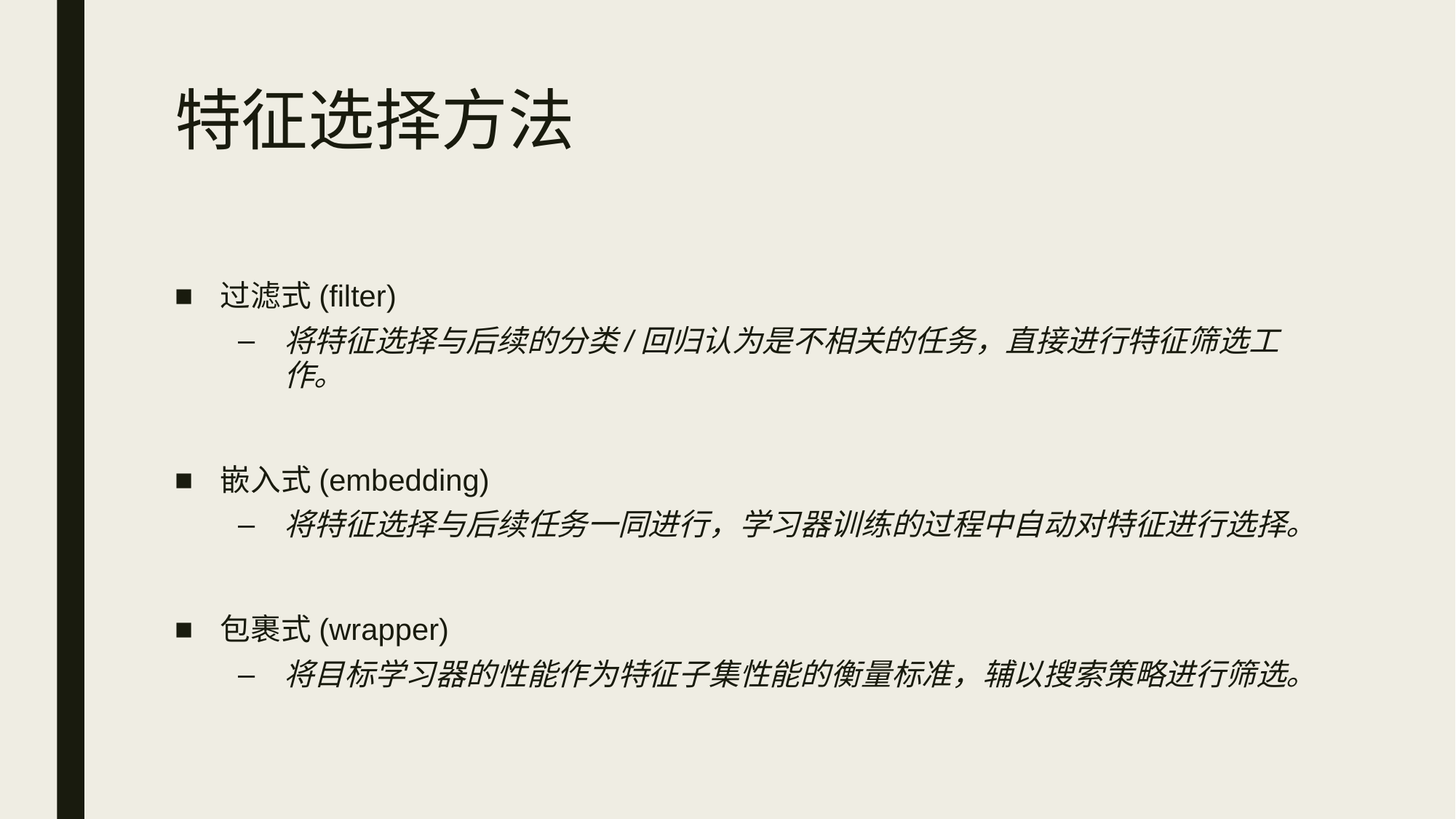

# 特征选择方法
过滤式(filter)
将特征选择与后续的分类/回归认为是不相关的任务，直接进行特征筛选工作。

嵌入式(embedding)
将特征选择与后续任务一同进行，学习器训练的过程中自动对特征进行选择。

包裹式(wrapper)
将目标学习器的性能作为特征子集性能的衡量标准，辅以搜索策略进行筛选。